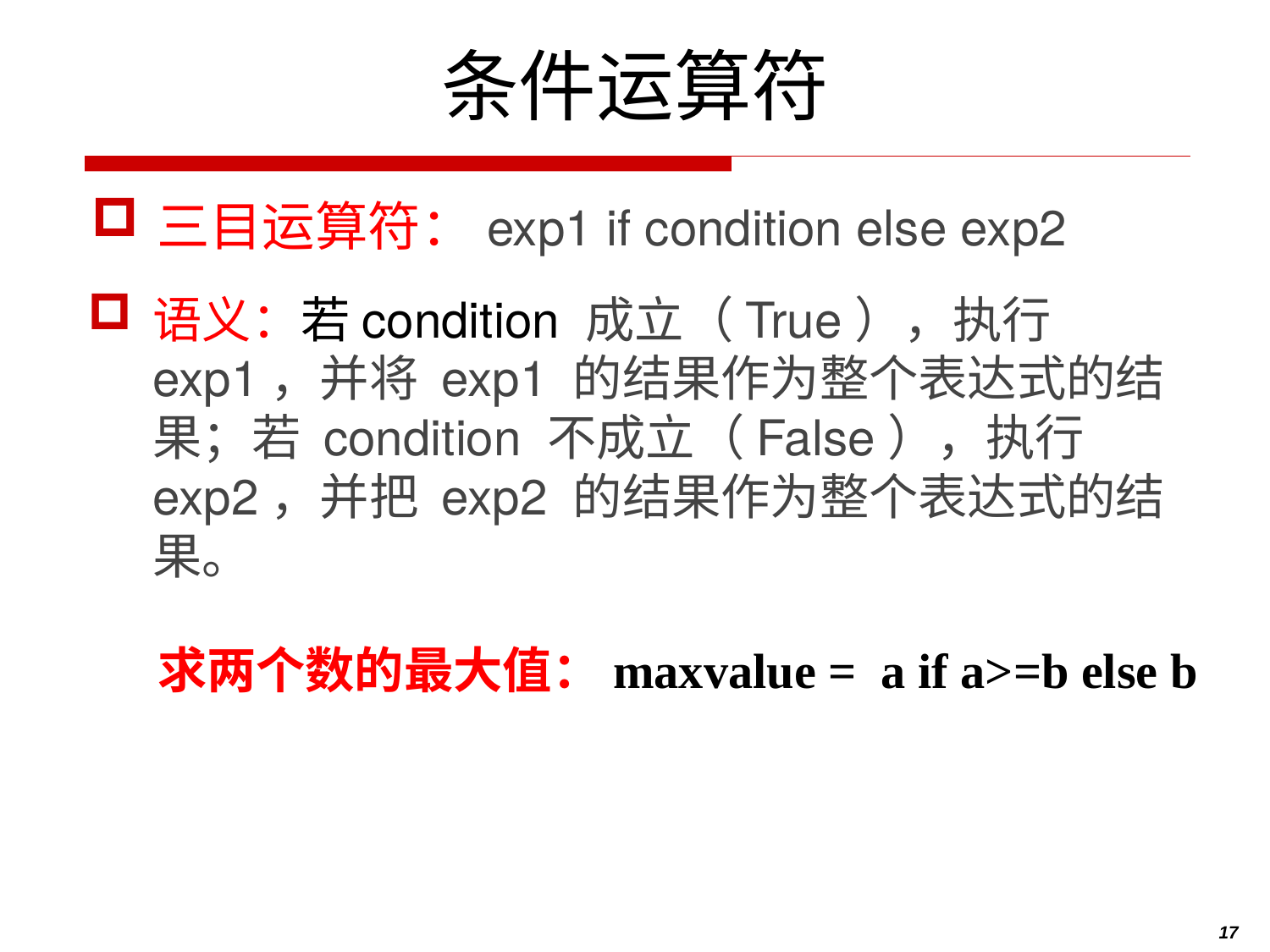

# 条件运算符
三目运算符：exp1 if condition else exp2
语义：若condition 成立（True），执行 exp1，并将 exp1 的结果作为整个表达式的结果；若 condition 不成立（False），执行 exp2，并把 exp2 的结果作为整个表达式的结果。
求两个数的最大值：maxvalue =  a if a>=b else b
17